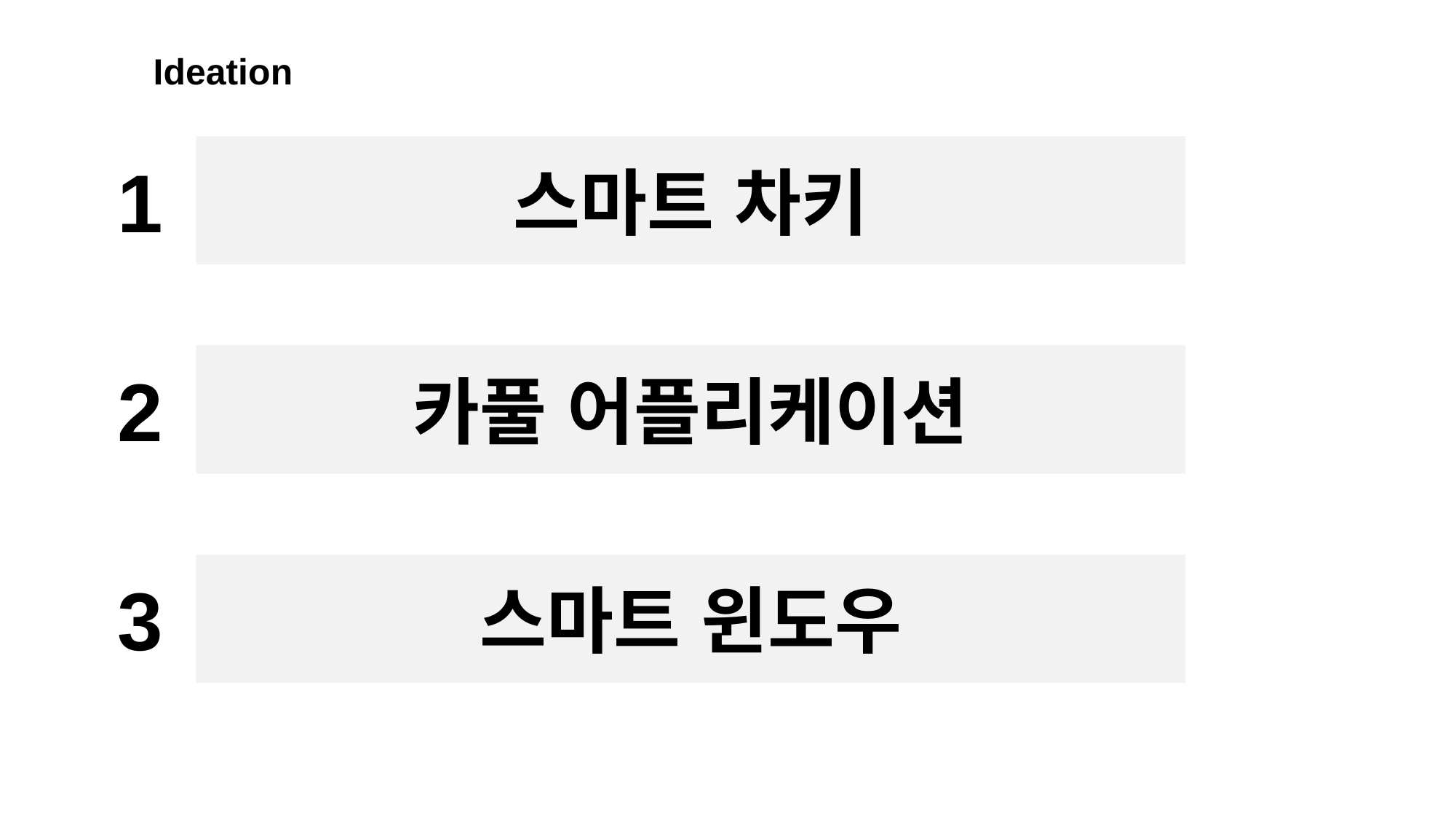

Ideation
스마트 차키
1
카풀 어플리케이션
2
스마트 윈도우
3